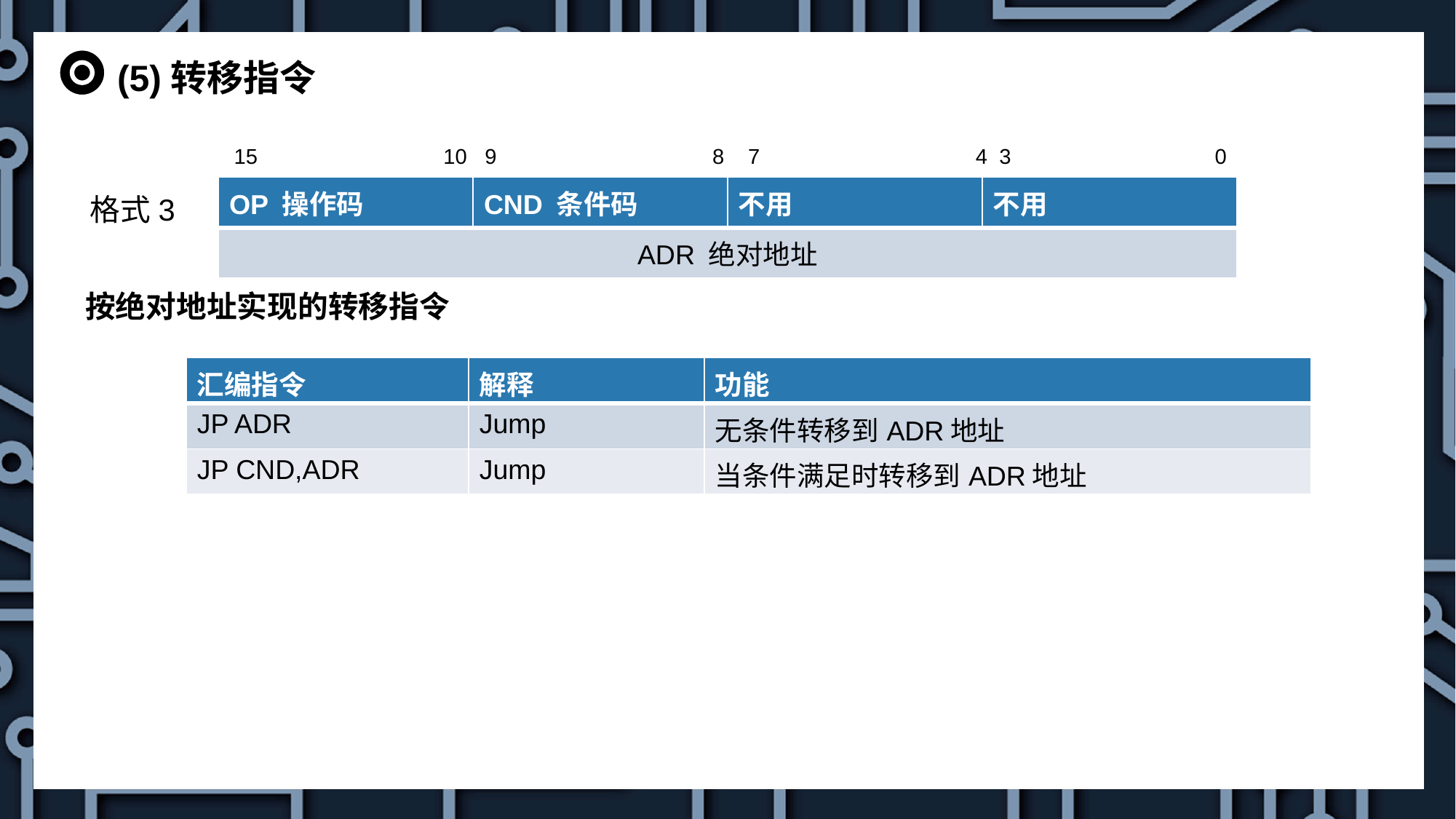

(5)转移指令

15                               10   9                                    8    7                                    4  3                                  0
格式3
| OP 操作码 | CND 条件码 | 不用 | 不用 |
| --- | --- | --- | --- |
| ADR 绝对地址 |  |  |  |
按绝对地址实现的转移指令
| 汇编指令 | 解释 | 功能 |
| --- | --- | --- |
| JP ADR | Jump | 无条件转移到ADR地址 |
| JP CND,ADR | Jump | 当条件满足时转移到ADR地址 |